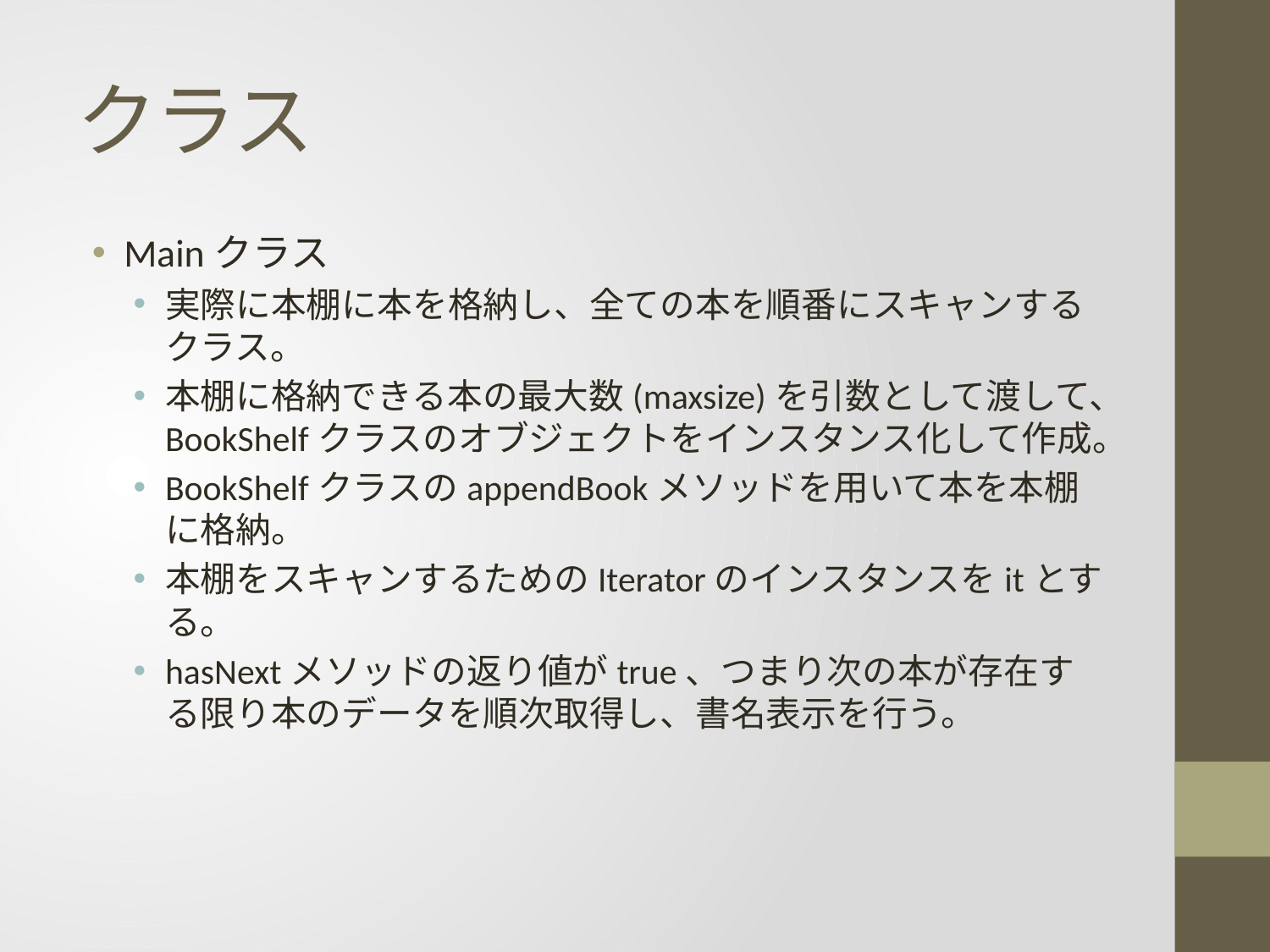

# クラス
Mainクラス
実際に本棚に本を格納し、全ての本を順番にスキャンするクラス。
本棚に格納できる本の最大数(maxsize)を引数として渡して、BookShelfクラスのオブジェクトをインスタンス化して作成。
BookShelfクラスのappendBookメソッドを用いて本を本棚に格納。
本棚をスキャンするためのIteratorのインスタンスをitとする。
hasNextメソッドの返り値がtrue、つまり次の本が存在する限り本のデータを順次取得し、書名表示を行う。